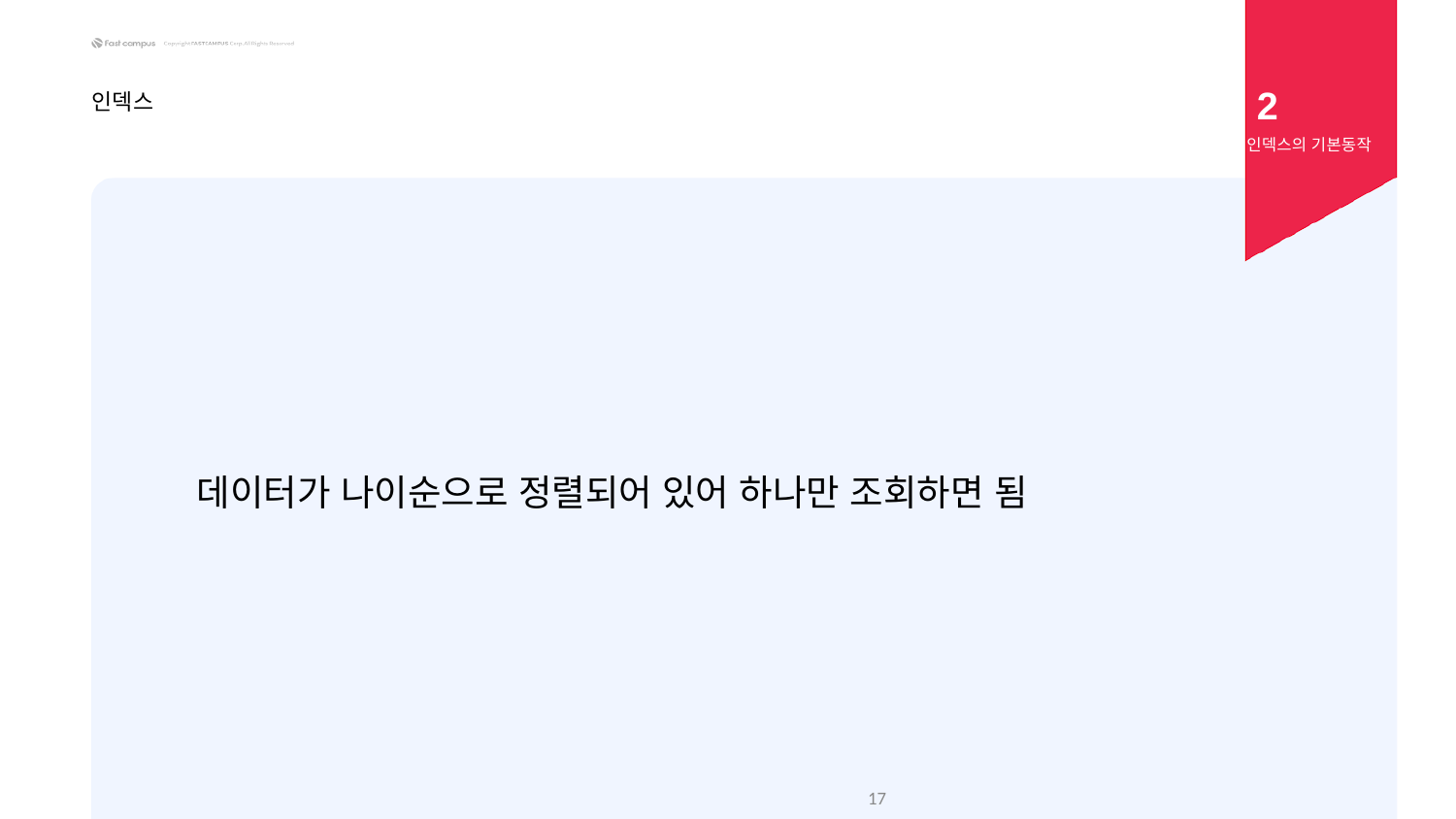

2
인덱스
인덱스의 기본동작

데이터가 나이순으로 정렬되어 있어 하나만 조회하면 됨
17